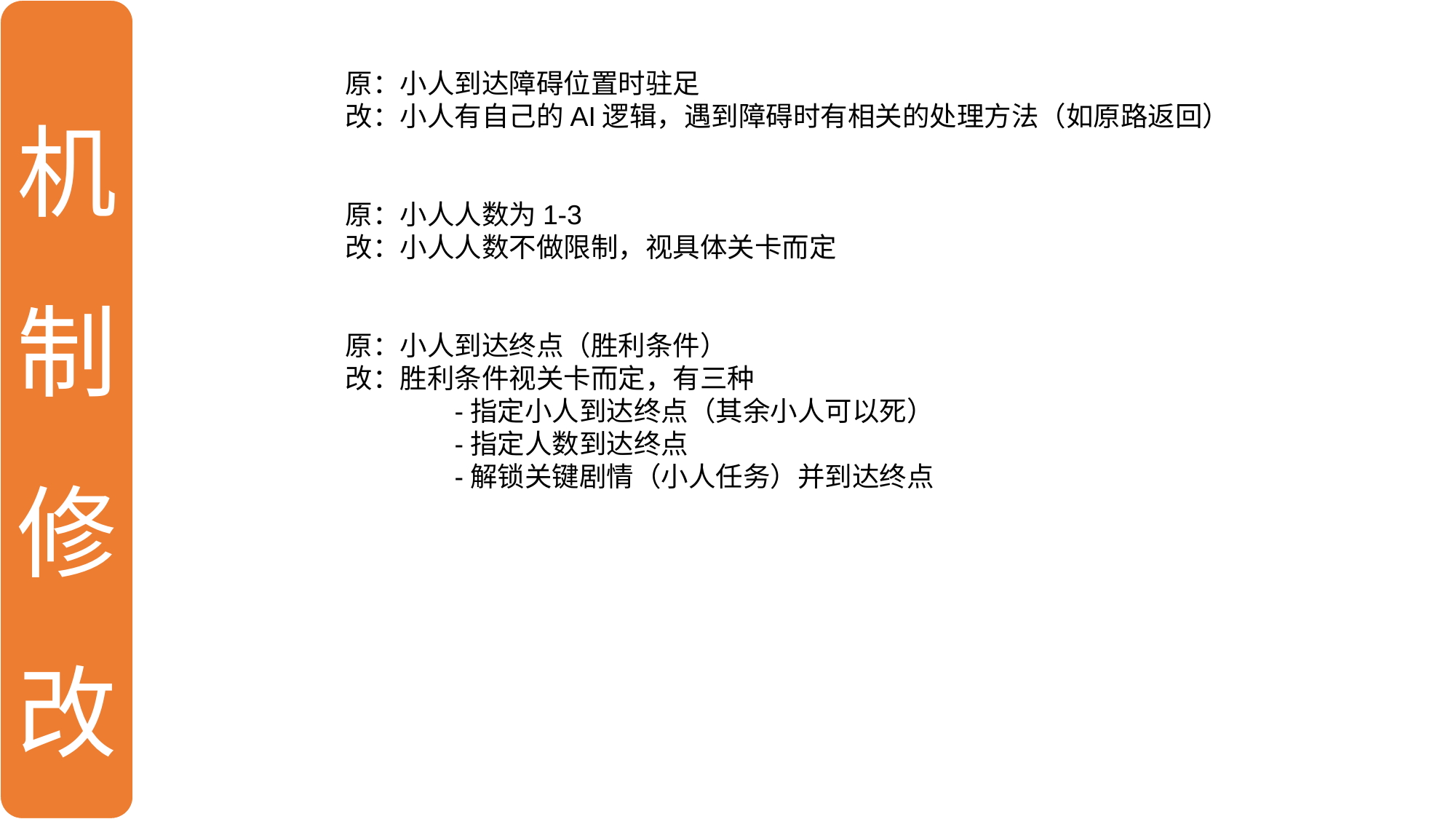

机制修改
原：小人到达障碍位置时驻足
改：小人有自己的AI逻辑，遇到障碍时有相关的处理方法（如原路返回）

原：小人人数为1-3
改：小人人数不做限制，视具体关卡而定

原：小人到达终点（胜利条件）
改：胜利条件视关卡而定，有三种
	-指定小人到达终点（其余小人可以死）
	-指定人数到达终点
	-解锁关键剧情（小人任务）并到达终点